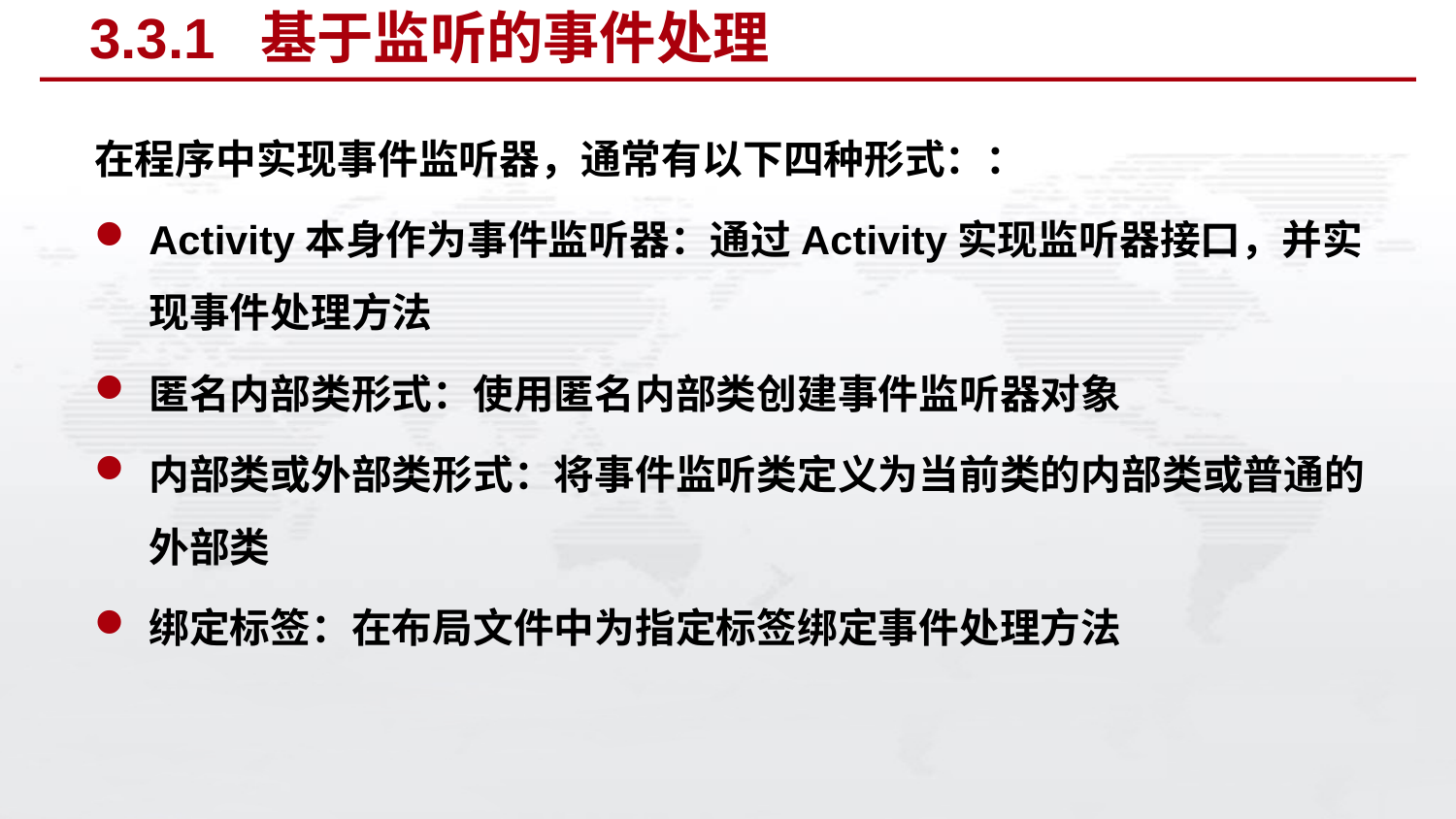

# 3.3.1  基于监听的事件处理
在程序中实现事件监听器，通常有以下四种形式：：
Activity本身作为事件监听器：通过Activity实现监听器接口，并实现事件处理方法
匿名内部类形式：使用匿名内部类创建事件监听器对象
内部类或外部类形式：将事件监听类定义为当前类的内部类或普通的外部类
绑定标签：在布局文件中为指定标签绑定事件处理方法